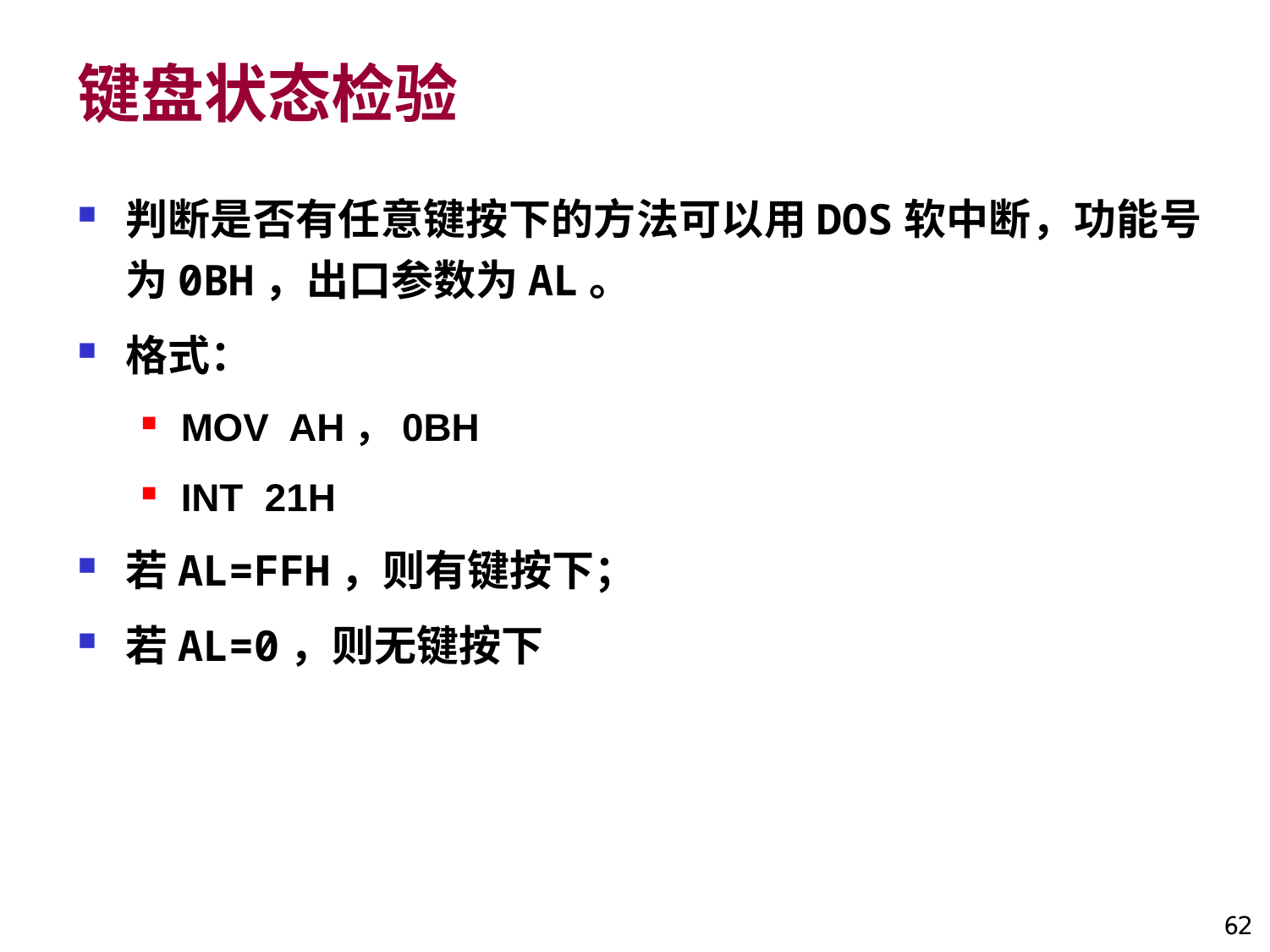

# 键盘状态检验
判断是否有任意键按下的方法可以用DOS软中断，功能号为0BH，出口参数为AL。
格式：
MOV  AH，0BH
INT  21H
若AL=FFH，则有键按下；
若AL=0，则无键按下
62